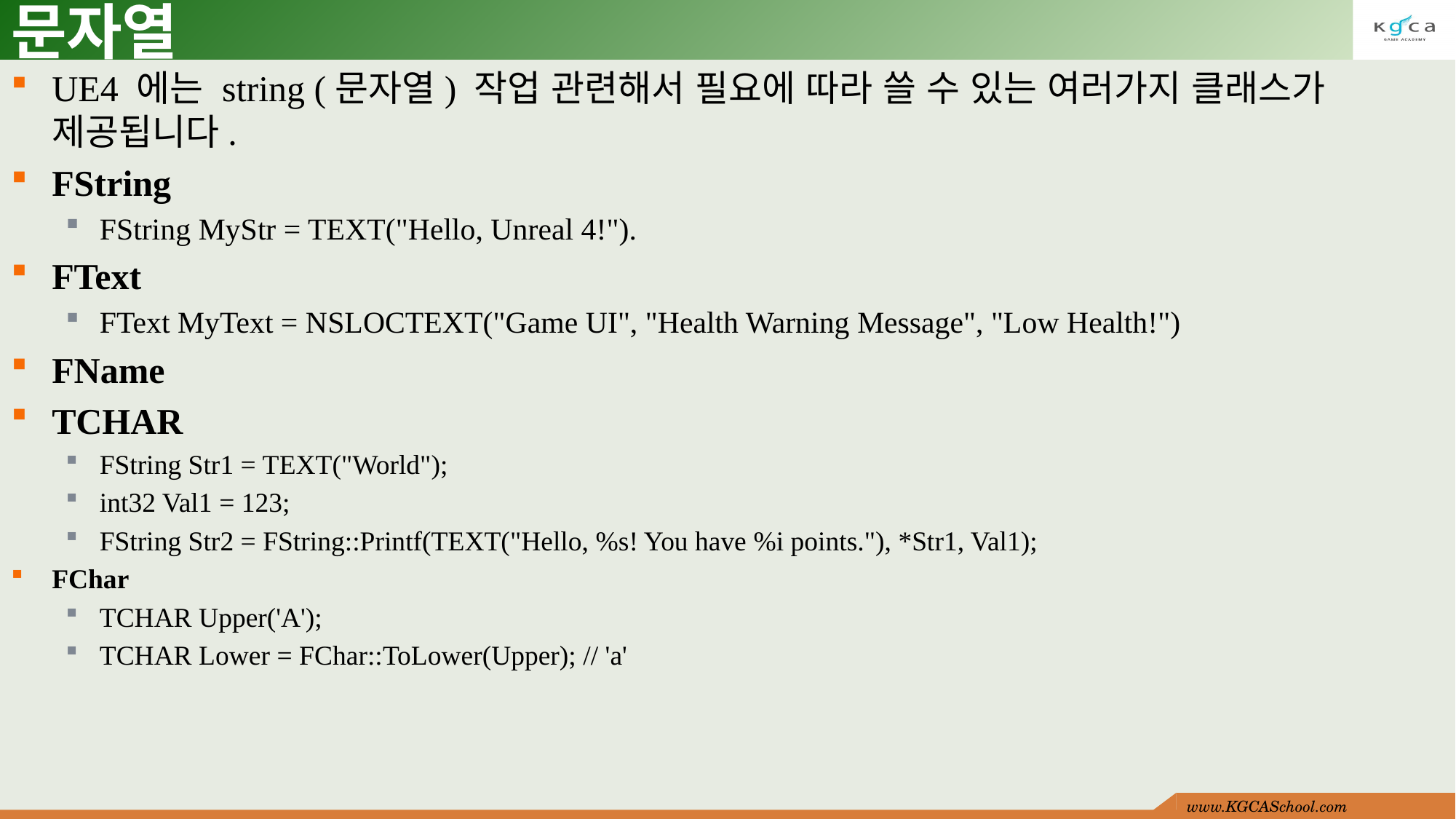

# 문자열
UE4 에는 string (문자열) 작업 관련해서 필요에 따라 쓸 수 있는 여러가지 클래스가 제공됩니다.
FString
FString MyStr = TEXT("Hello, Unreal 4!").
FText
FText MyText = NSLOCTEXT("Game UI", "Health Warning Message", "Low Health!")
FName
TCHAR
FString Str1 = TEXT("World");
int32 Val1 = 123;
FString Str2 = FString::Printf(TEXT("Hello, %s! You have %i points."), *Str1, Val1);
FChar
TCHAR Upper('A');
TCHAR Lower = FChar::ToLower(Upper); // 'a'